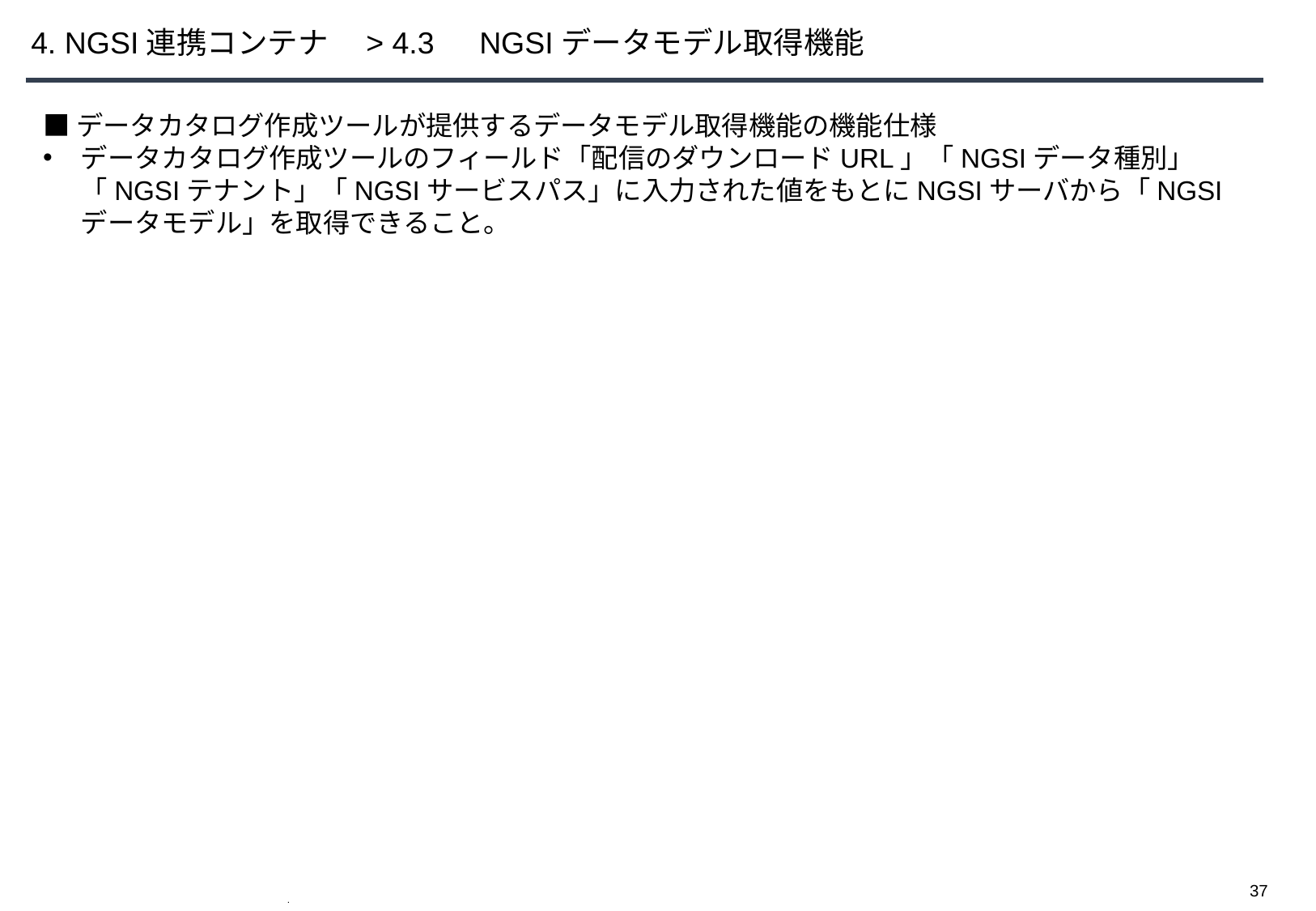

# 4. NGSI連携コンテナ　> 4.3　NGSIデータモデル取得機能
■データカタログ作成ツールが提供するデータモデル取得機能の機能仕様
データカタログ作成ツールのフィールド「配信のダウンロードURL」「NGSIデータ種別」「NGSIテナント」「NGSIサービスパス」に入力された値をもとにNGSIサーバから「NGSIデータモデル」を取得できること。